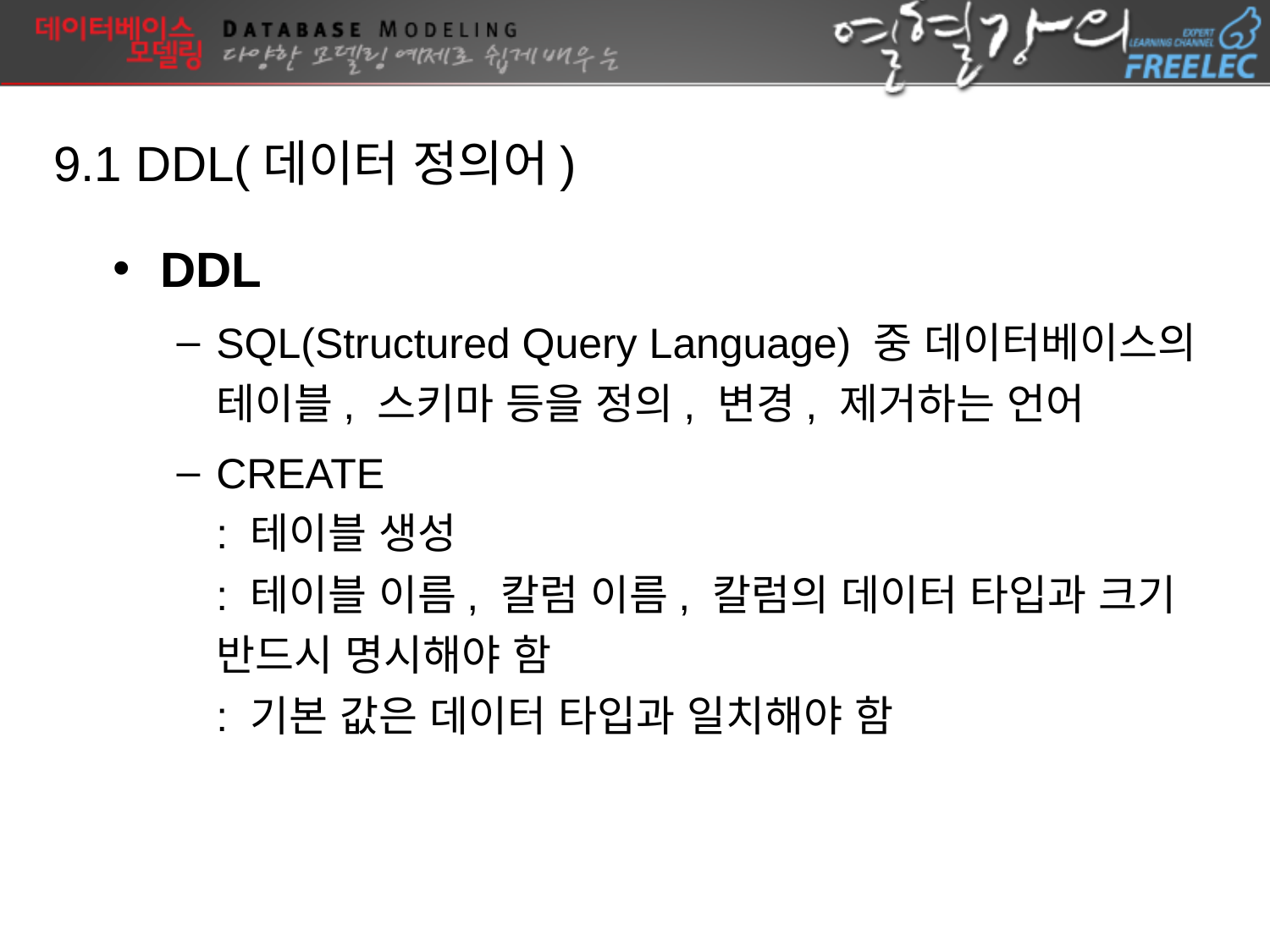

9.1 DDL(데이터 정의어)
DDL
SQL(Structured Query Language) 중 데이터베이스의
테이블, 스키마 등을 정의, 변경, 제거하는 언어
CREATE
: 테이블 생성
: 테이블 이름, 칼럼 이름, 칼럼의 데이터 타입과 크기
반드시 명시해야 함
: 기본 값은 데이터 타입과 일치해야 함